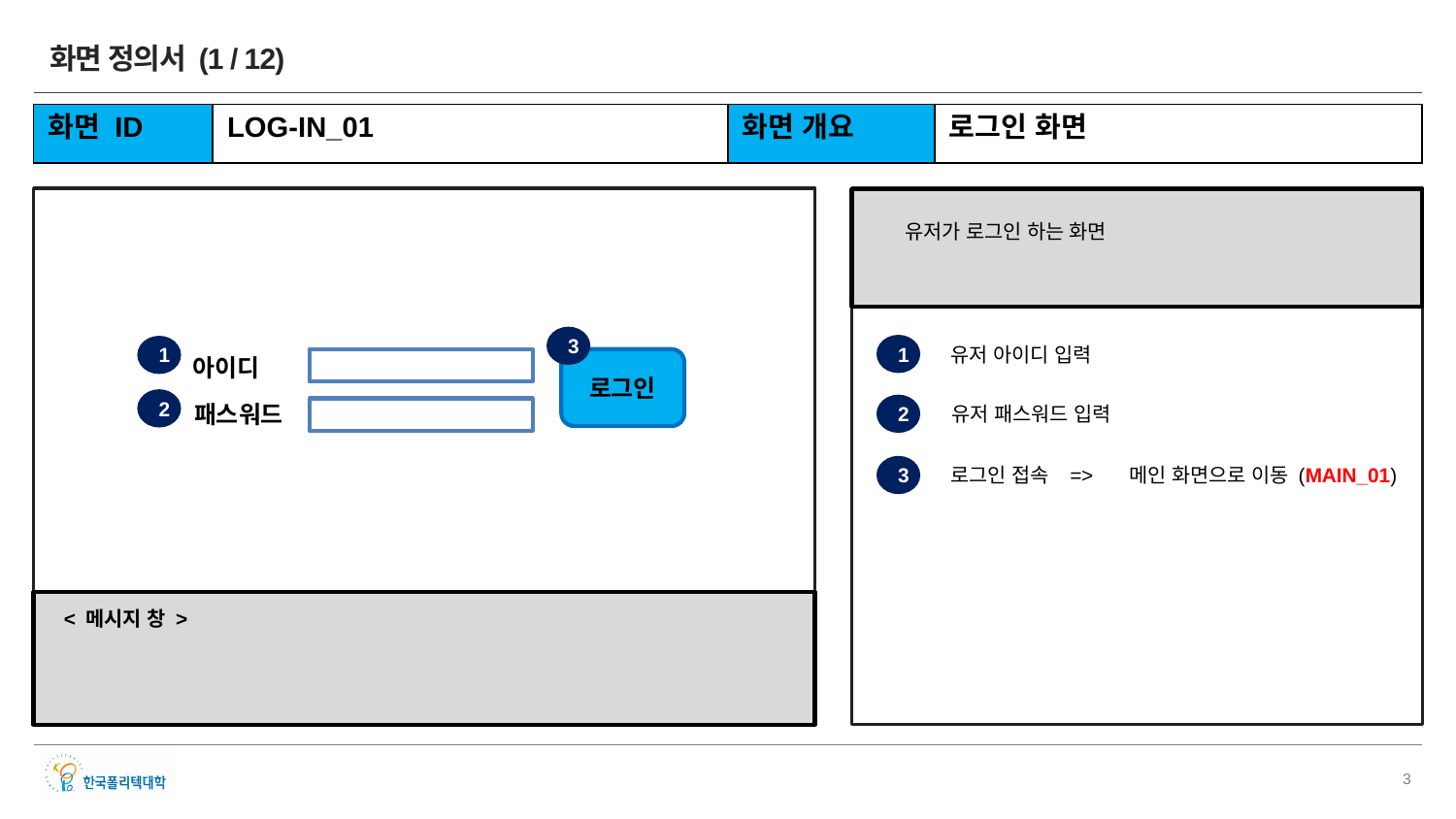

# 화면 정의서 (1 / 12)
| 화면 ID | LOG-IN\_01 | 화면 개요 | 로그인 화면 |
| --- | --- | --- | --- |

유저가 로그인 하는 화면
3
유저 아이디 입력
1
1
아이디

로그인
2
패스워드
유저 패스워드 입력
2

로그인 접속   =>
메인 화면으로 이동 (MAIN_01)
3

< 메시지 창 >